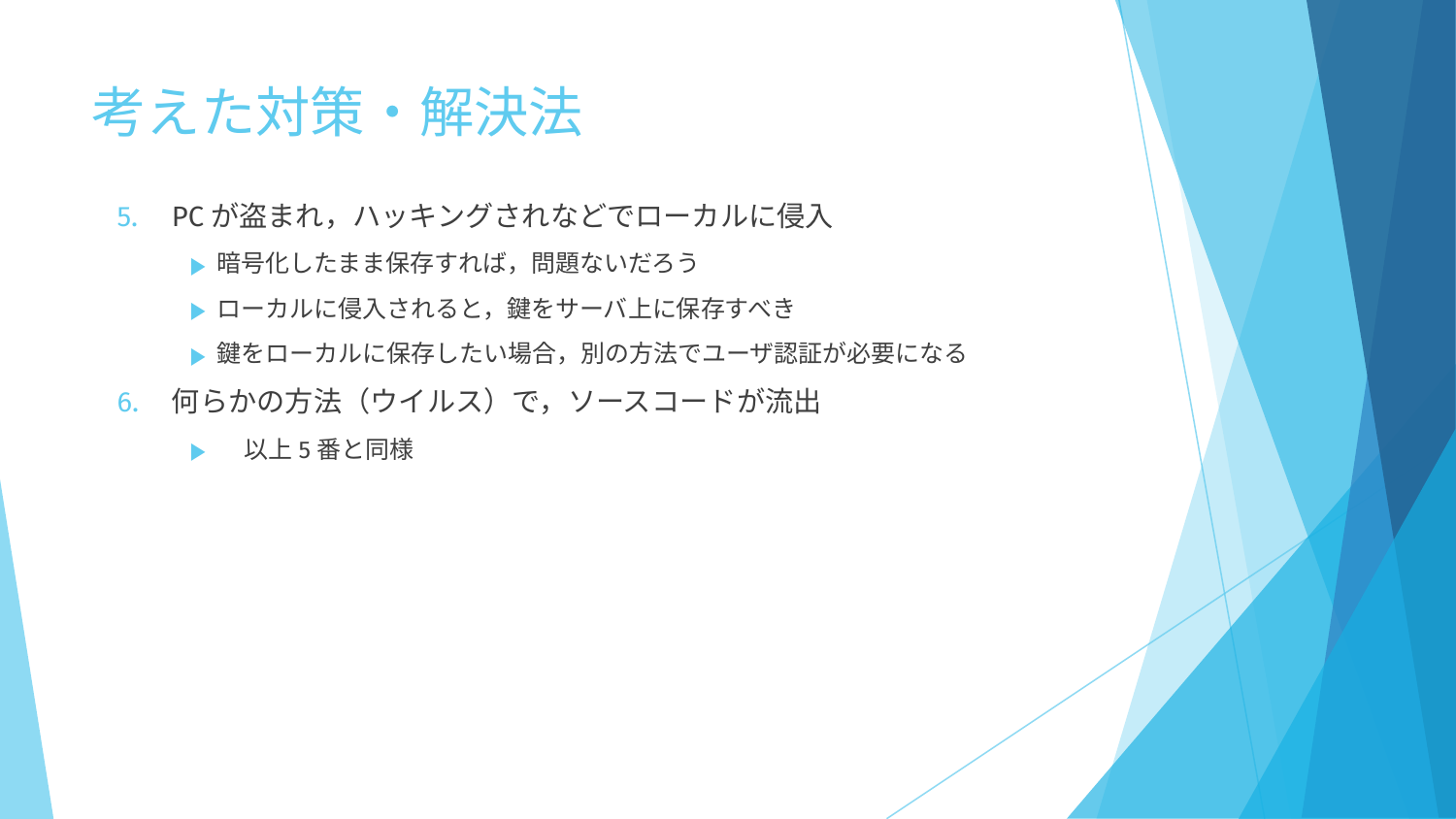

# 考えた対策・解決法
PCが盗まれ，ハッキングされなどでローカルに侵入
暗号化したまま保存すれば，問題ないだろう
ローカルに侵入されると，鍵をサーバ上に保存すべき
鍵をローカルに保存したい場合，別の方法でユーザ認証が必要になる
何らかの方法（ウイルス）で，ソースコードが流出
以上5番と同様